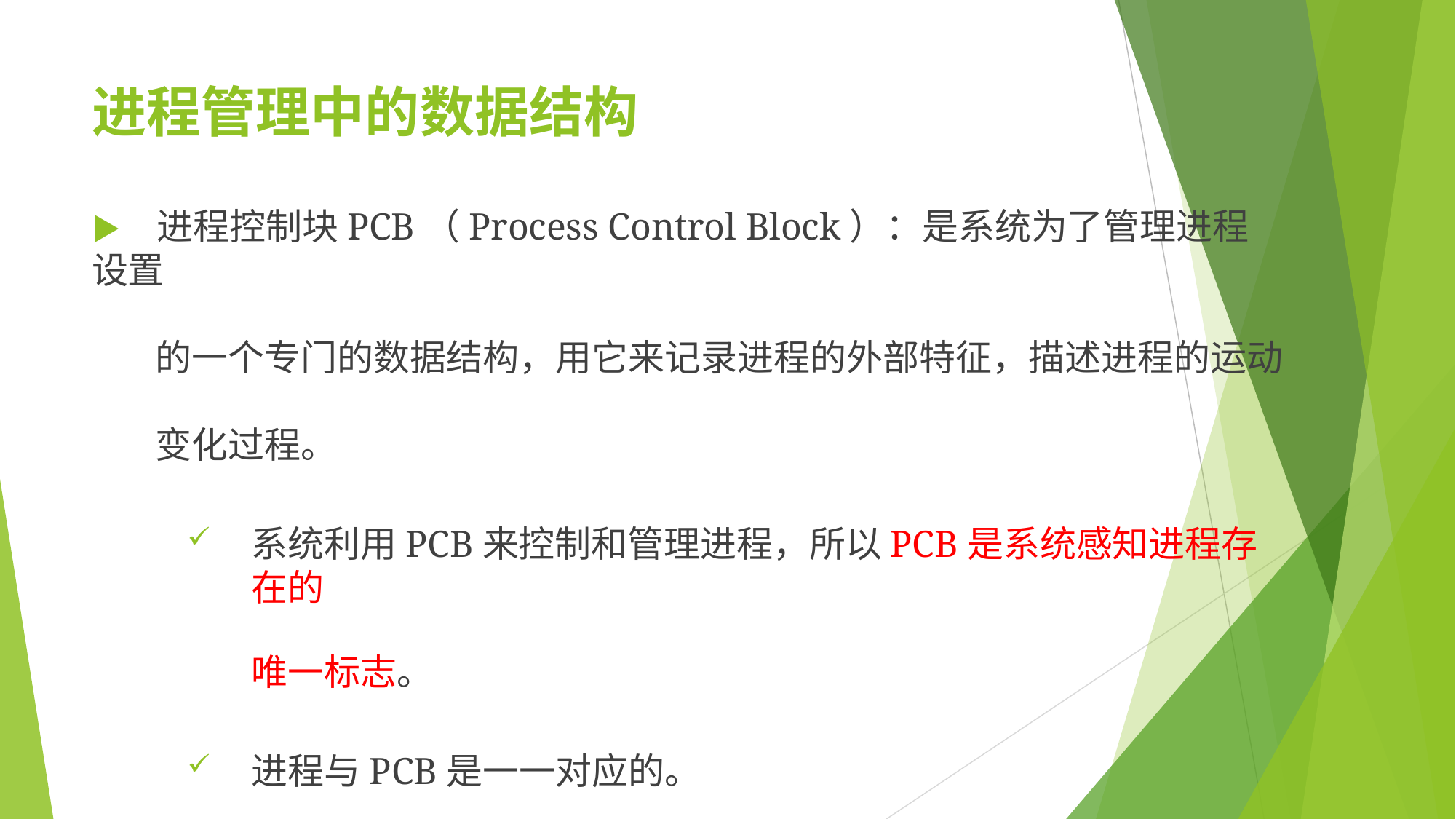

# 进程管理中的数据结构
▶	进程控制块PCB（Process Control Block）：是系统为了管理进程设置
的一个专门的数据结构，用它来记录进程的外部特征，描述进程的运动 变化过程。

系统利用PCB来控制和管理进程，所以PCB是系统感知进程存在的

唯一标志。

进程与PCB是一一对应的。